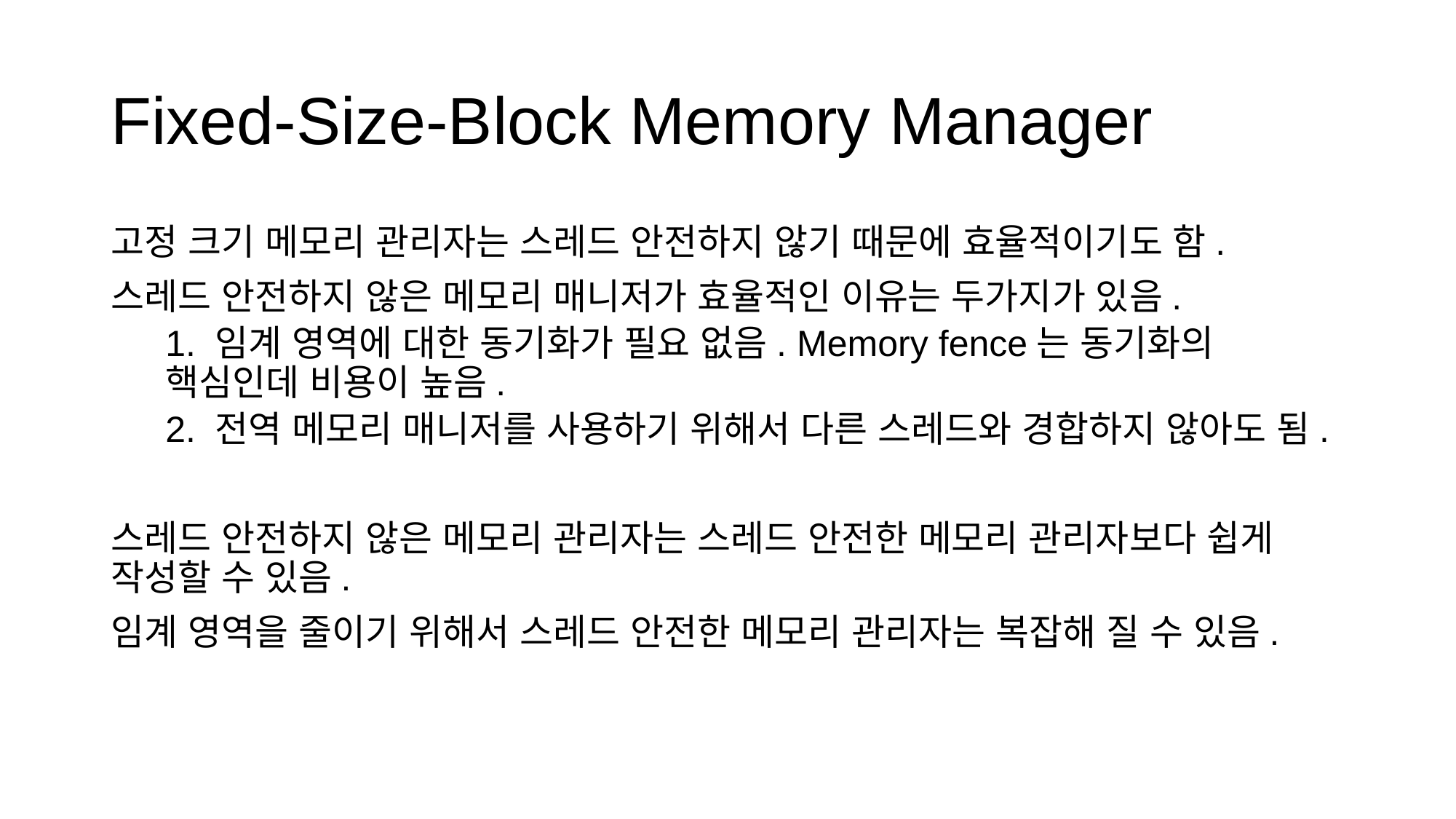

# Fixed-Size-Block Memory Manager
고정 크기 메모리 관리자는 스레드 안전하지 않기 때문에 효율적이기도 함.
스레드 안전하지 않은 메모리 매니저가 효율적인 이유는 두가지가 있음.
1. 임계 영역에 대한 동기화가 필요 없음. Memory fence는 동기화의 핵심인데 비용이 높음.
2. 전역 메모리 매니저를 사용하기 위해서 다른 스레드와 경합하지 않아도 됨.

스레드 안전하지 않은 메모리 관리자는 스레드 안전한 메모리 관리자보다 쉽게
작성할 수 있음.
임계 영역을 줄이기 위해서 스레드 안전한 메모리 관리자는 복잡해 질 수 있음.